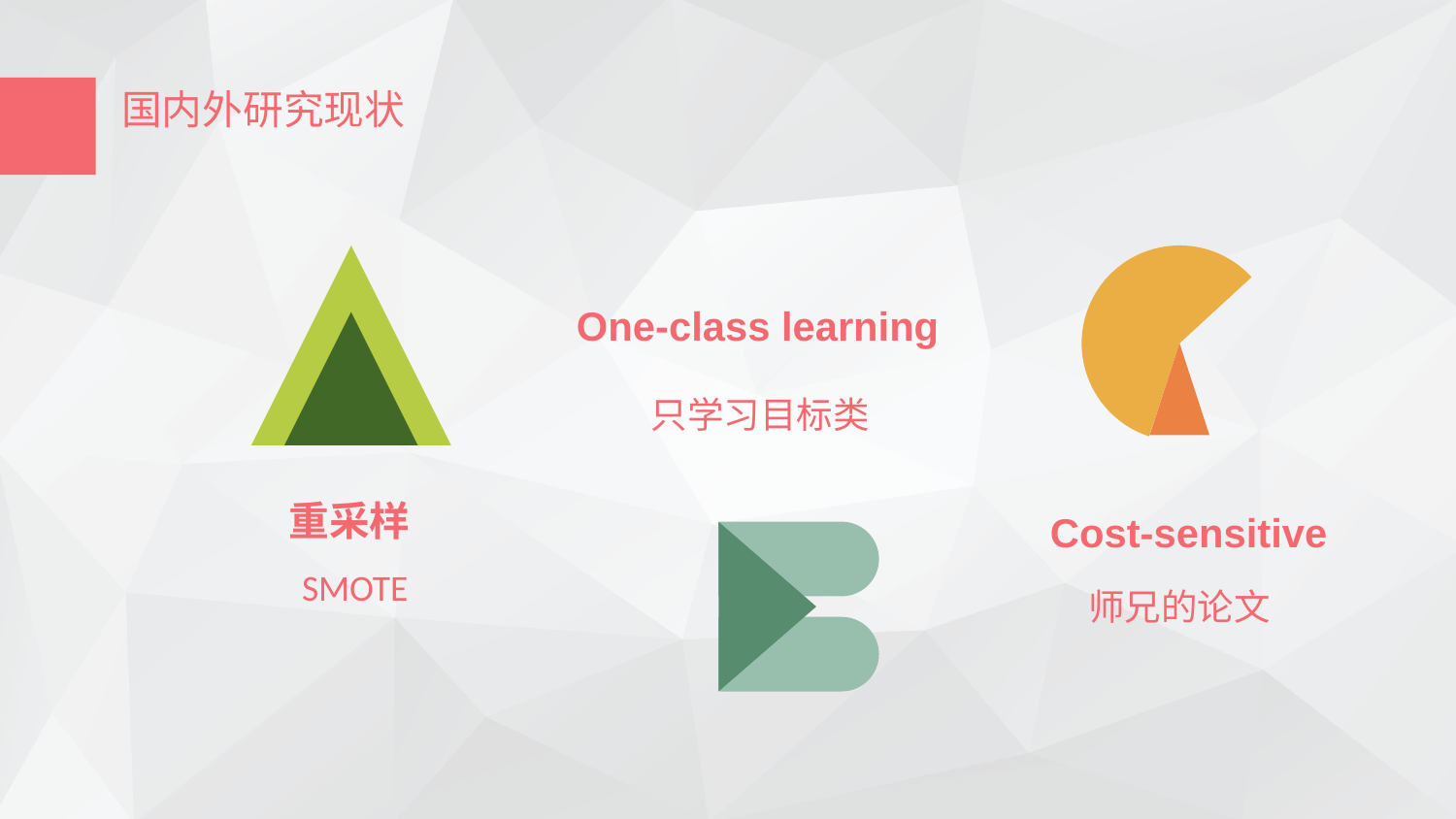

国内外研究现状

One-class learning
只学习目标类
重采样
Cost-sensitive

SMOTE
师兄的论文